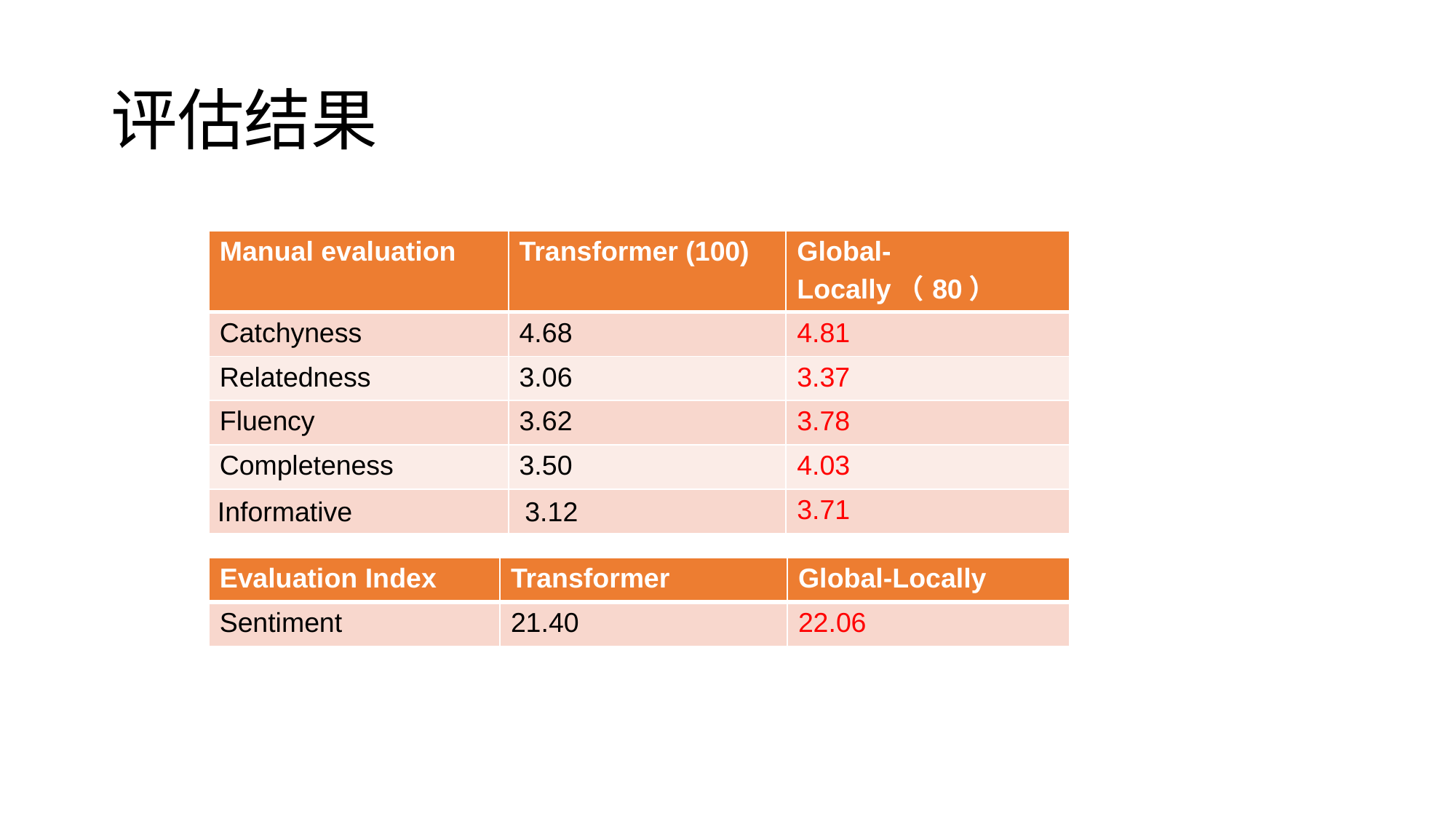

# 评估结果
| Manual evaluation | Transformer (100) | Global-Locally（80） |
| --- | --- | --- |
| Catchyness | 4.68 | 4.81 |
| Relatedness | 3.06 | 3.37 |
| Fluency | 3.62 | 3.78 |
| Completeness | 3.50 | 4.03 |
| Informative | 3.12 | 3.71 |
| Evaluation Index | Transformer | Global-Locally |
| --- | --- | --- |
| Sentiment | 21.40 | 22.06 |